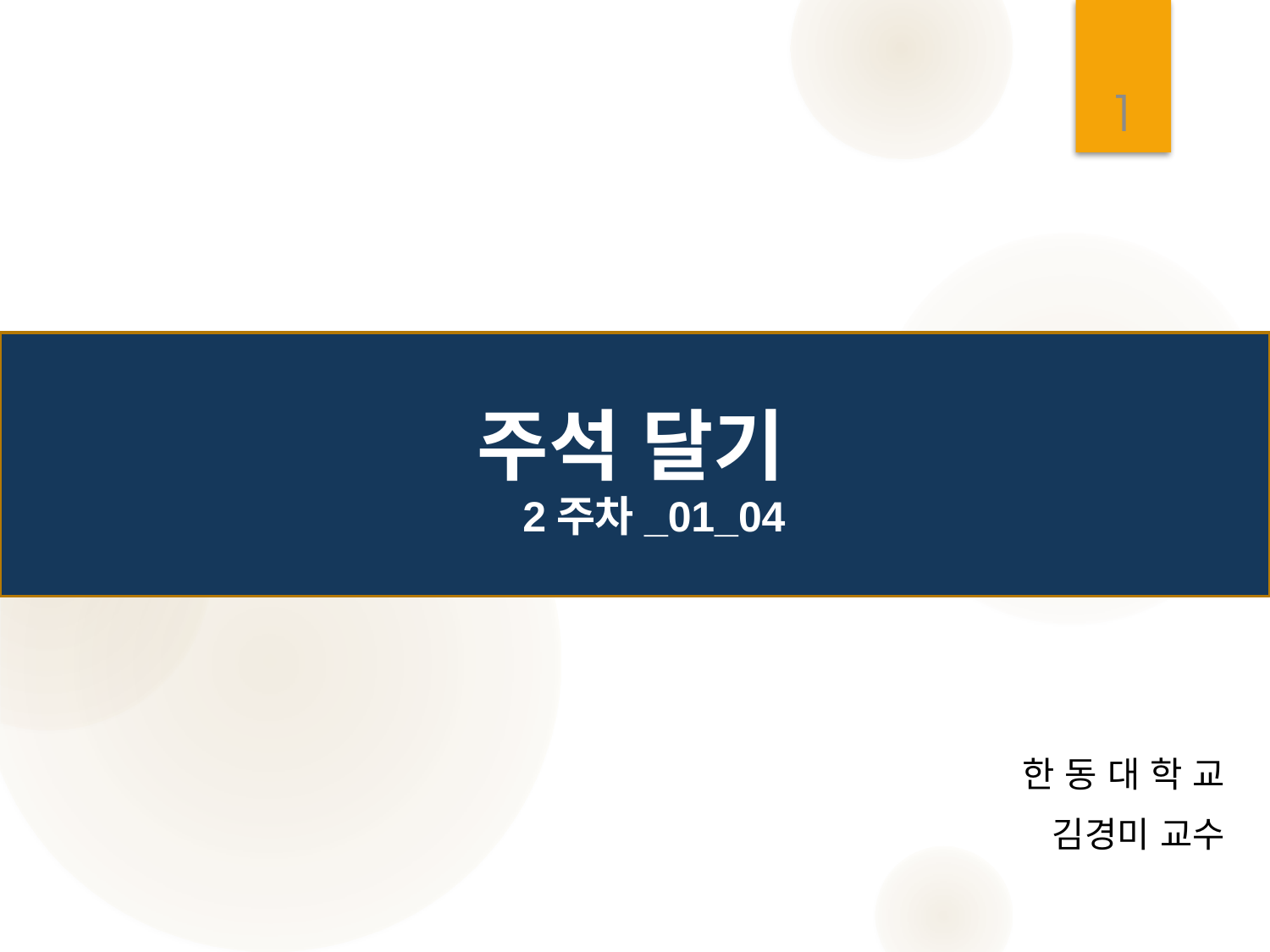

1

# 주석 달기 2주차_01_04
한 동 대 학 교
 김경미 교수